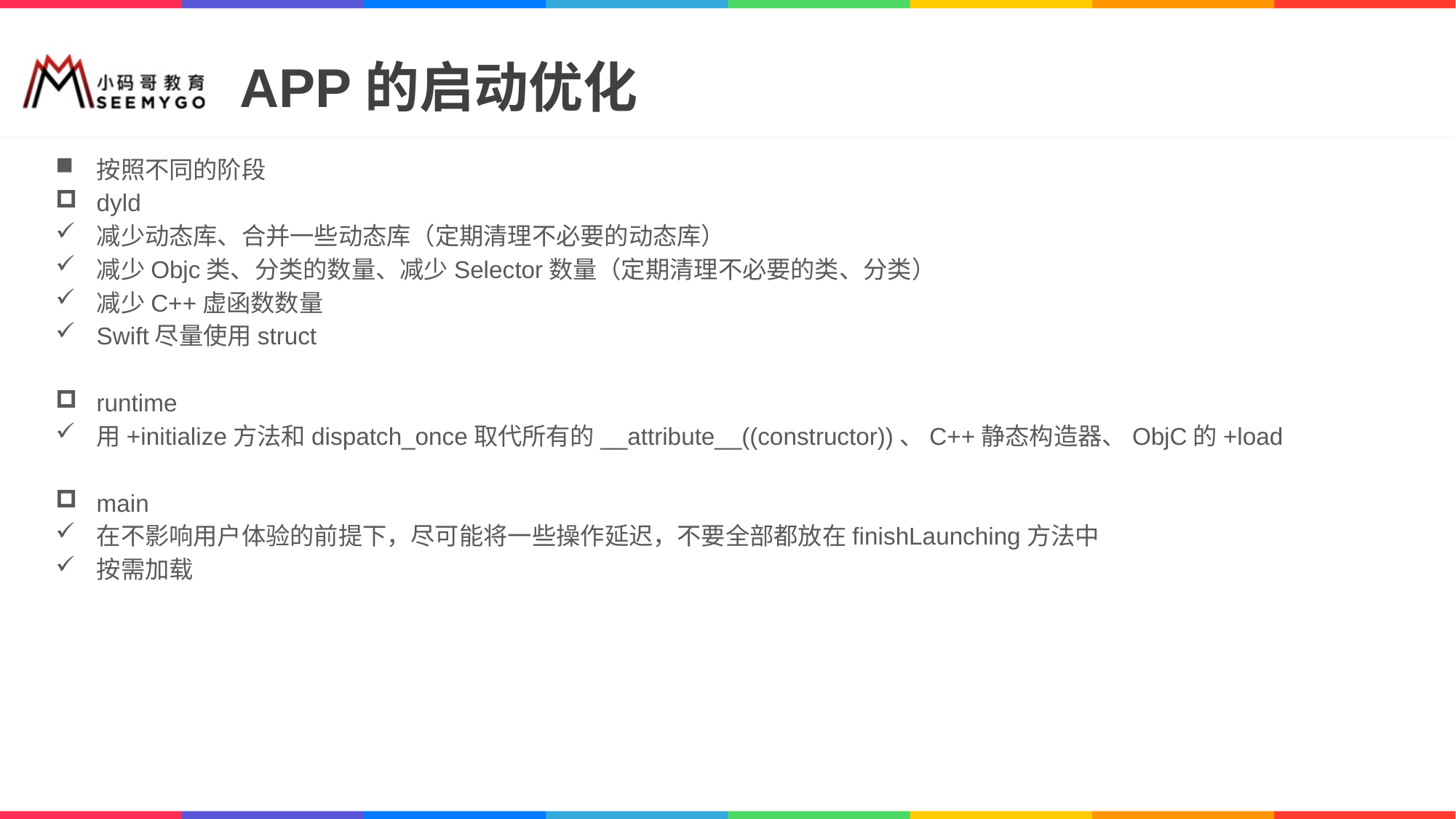

# APP的启动优化
按照不同的阶段
dyld
减少动态库、合并一些动态库（定期清理不必要的动态库）
减少Objc类、分类的数量、减少Selector数量（定期清理不必要的类、分类）
减少C++虚函数数量
Swift尽量使用struct

runtime
用+initialize方法和dispatch_once取代所有的__attribute__((constructor))、C++静态构造器、ObjC的+load

main
在不影响用户体验的前提下，尽可能将一些操作延迟，不要全部都放在finishLaunching方法中
按需加载